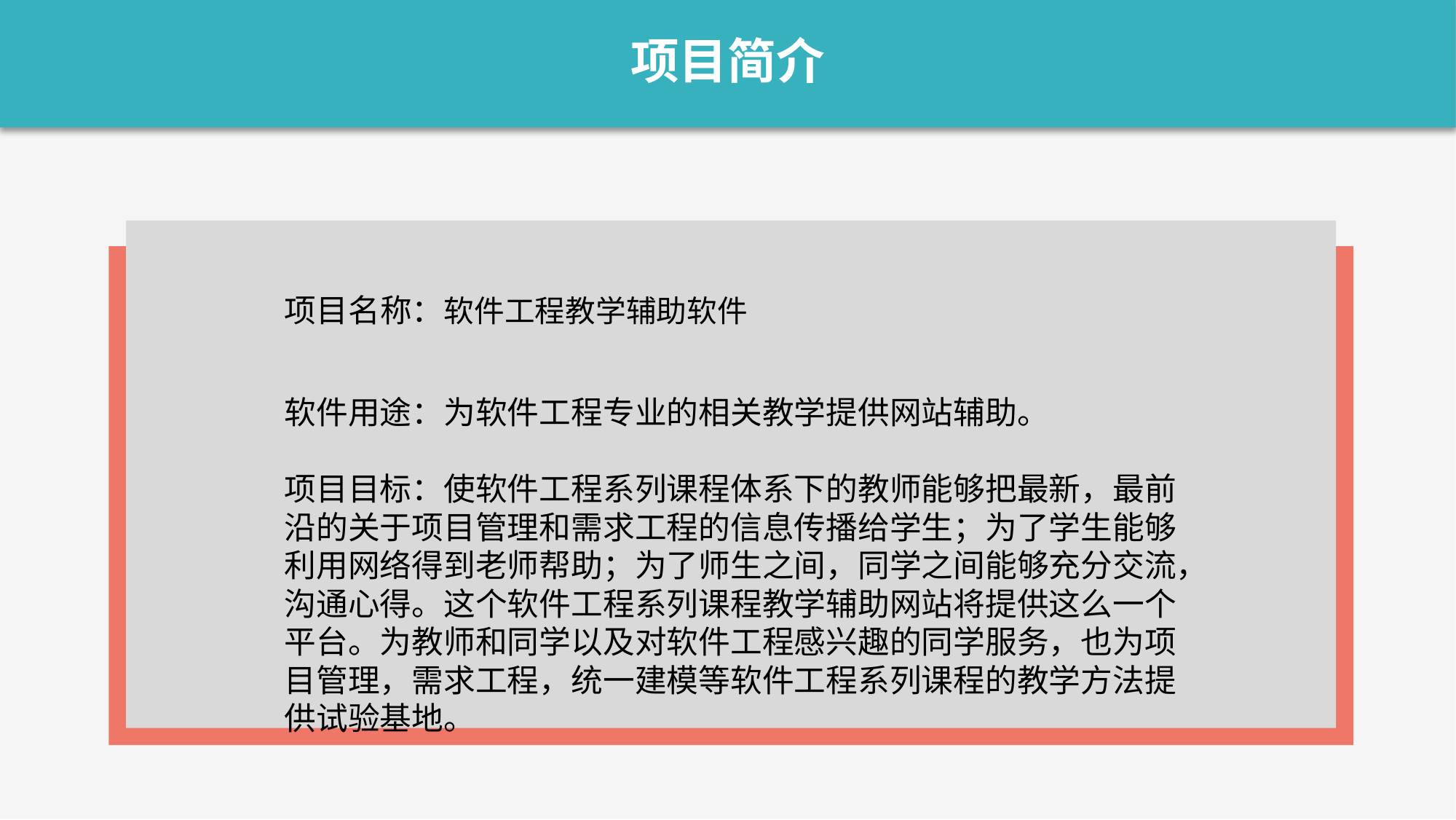

项目简介

项目名称：软件工程教学辅助软件

软件用途：为软件工程专业的相关教学提供网站辅助。

项目目标：使软件工程系列课程体系下的教师能够把最新，最前沿的关于项目管理和需求工程的信息传播给学生；为了学生能够利用网络得到老师帮助；为了师生之间，同学之间能够充分交流，沟通心得。这个软件工程系列课程教学辅助网站将提供这么一个平台。为教师和同学以及对软件工程感兴趣的同学服务，也为项目管理，需求工程，统一建模等软件工程系列课程的教学方法提供试验基地。